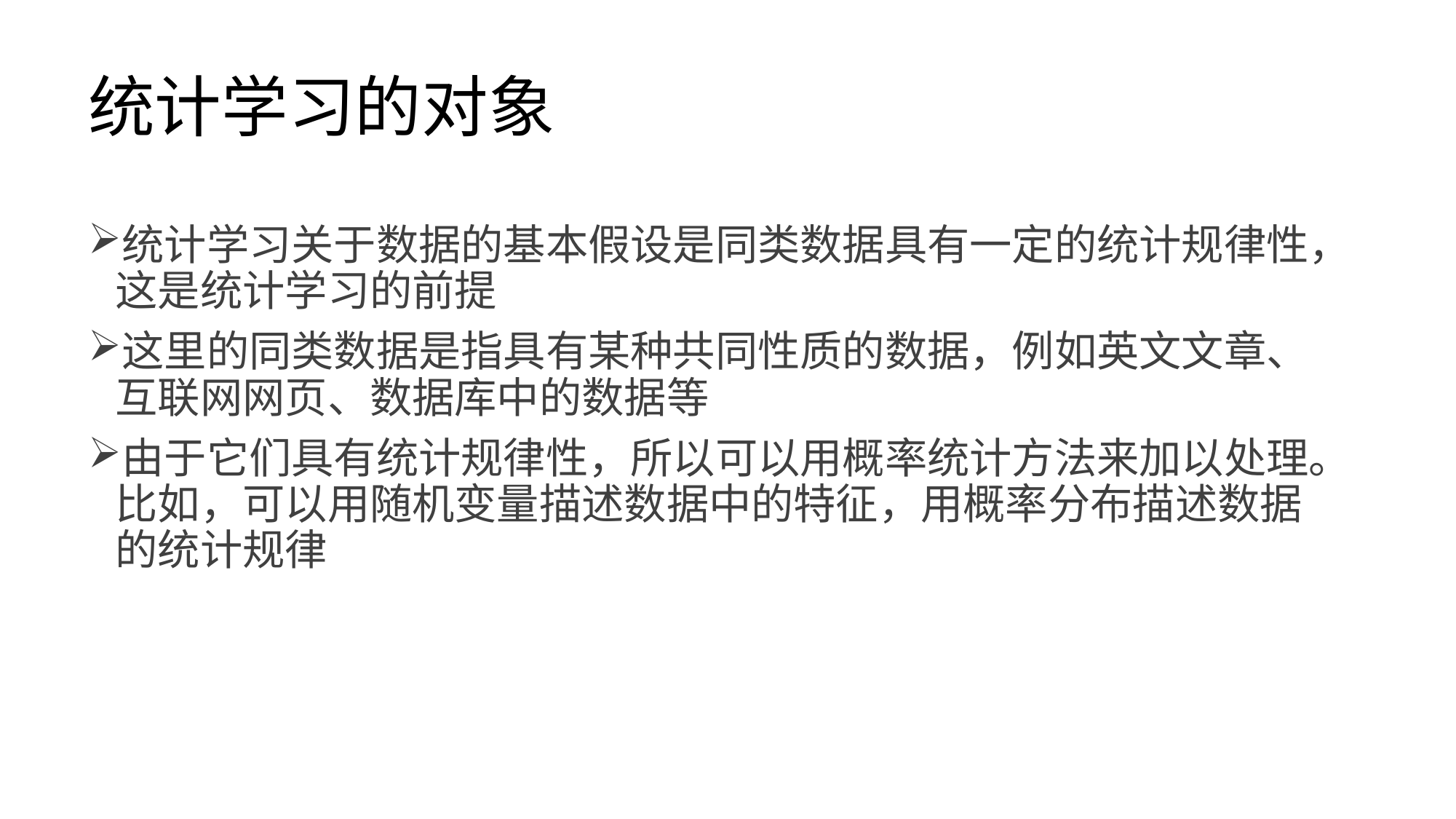

# 统计学习的对象
统计学习关于数据的基本假设是同类数据具有一定的统计规律性，这是统计学习的前提
这里的同类数据是指具有某种共同性质的数据，例如英文文章、互联网网页、数据库中的数据等
由于它们具有统计规律性，所以可以用概率统计方法来加以处理。比如，可以用随机变量描述数据中的特征，用概率分布描述数据的统计规律